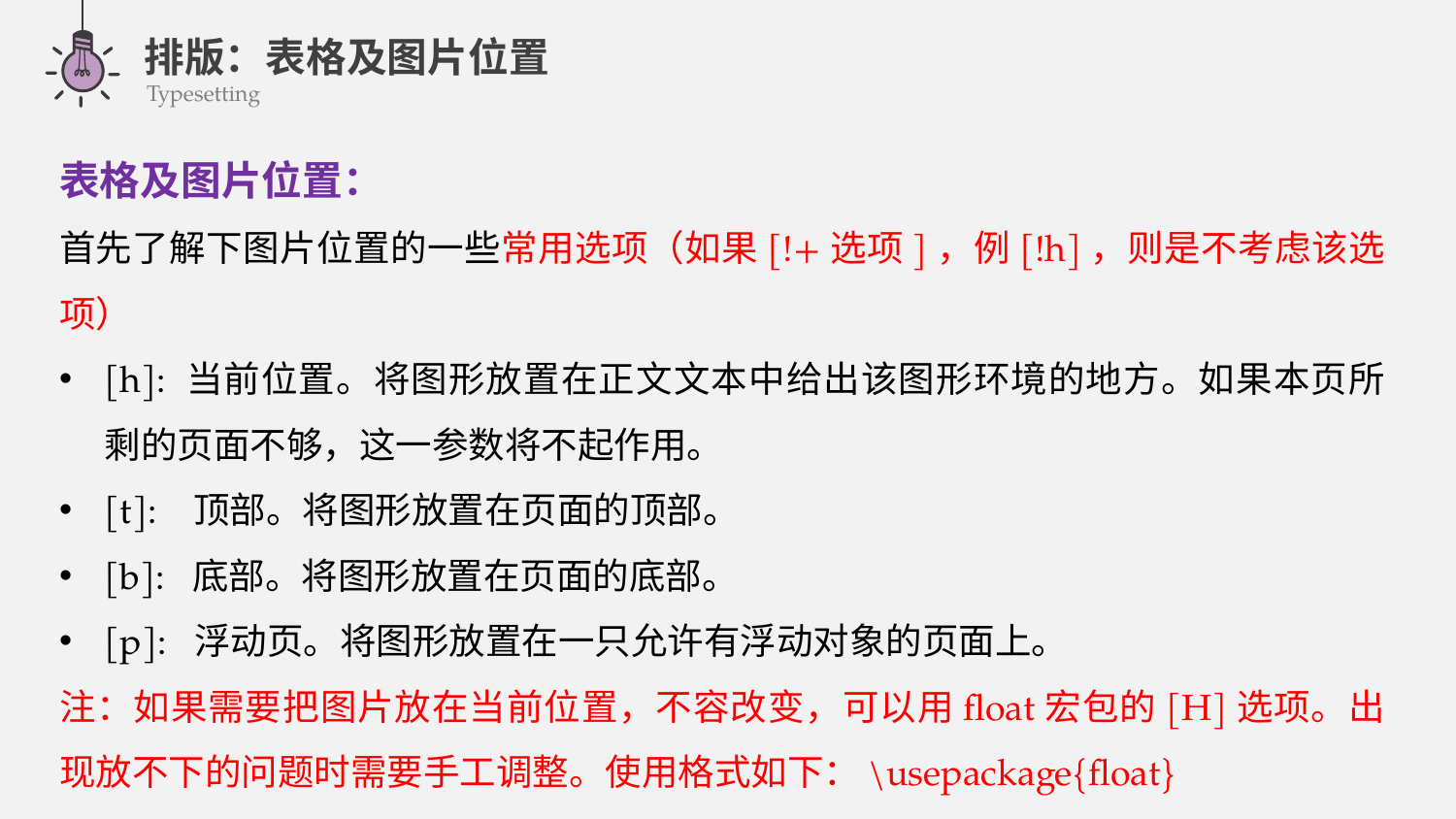

排版：表格及图片位置
Typesetting
表格及图片位置：
首先了解下图片位置的一些常用选项（如果[!+选项]，例[!h]，则是不考虑该选项）
[h]: 当前位置。将图形放置在正文文本中给出该图形环境的地方。如果本页所剩的页面不够，这一参数将不起作用。
[t]:   顶部。将图形放置在页面的顶部。
[b]:  底部。将图形放置在页面的底部。
[p]:  浮动页。将图形放置在一只允许有浮动对象的页面上。
注：如果需要把图片放在当前位置，不容改变，可以用float宏包的[H]选项。出现放不下的问题时需要手工调整。使用格式如下：\usepackage{float}